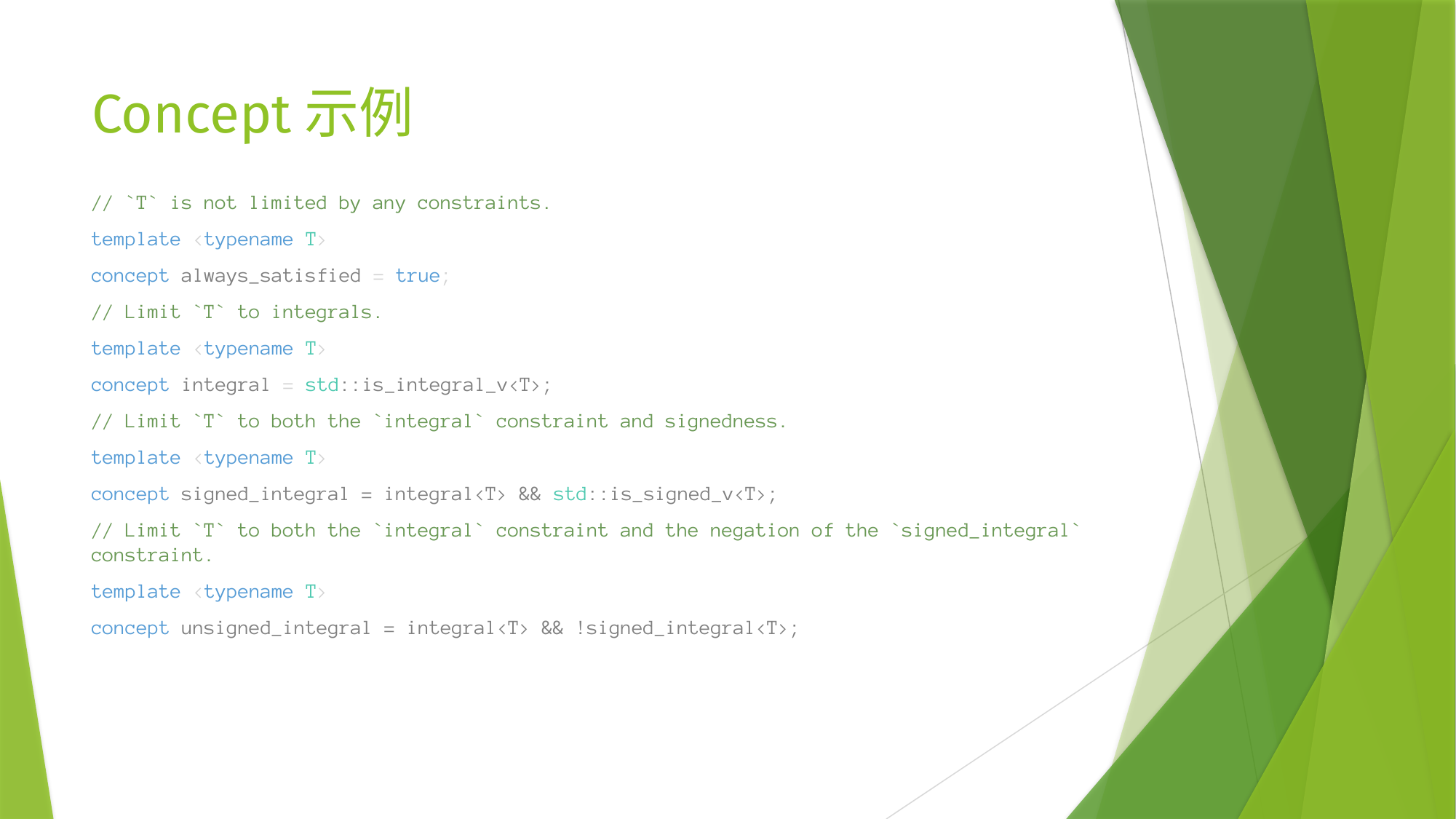

# Concept示例
// `T` is not limited by any constraints.
template <typename T>
concept always_satisfied = true;
// Limit `T` to integrals.
template <typename T>
concept integral = std::is_integral_v<T>;
// Limit `T` to both the `integral` constraint and signedness.
template <typename T>
concept signed_integral = integral<T> && std::is_signed_v<T>;
// Limit `T` to both the `integral` constraint and the negation of the `signed_integral` constraint.
template <typename T>
concept unsigned_integral = integral<T> && !signed_integral<T>;